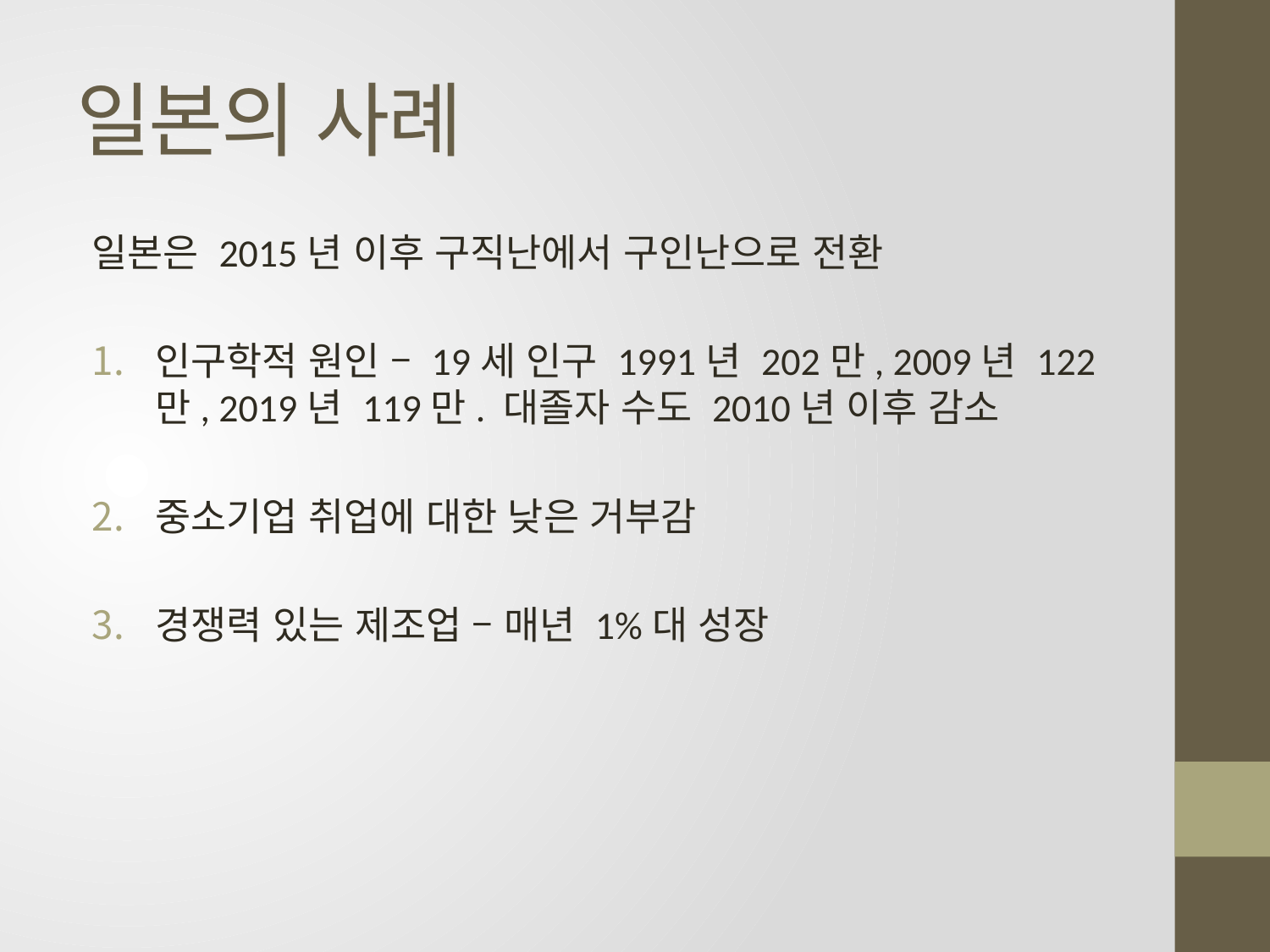

# 일본의 사례
일본은 2015년 이후 구직난에서 구인난으로 전환

인구학적 원인 – 19세 인구 1991년 202만, 2009년 122만, 2019년 119만. 대졸자 수도 2010년 이후 감소

중소기업 취업에 대한 낮은 거부감

경쟁력 있는 제조업 – 매년 1%대 성장